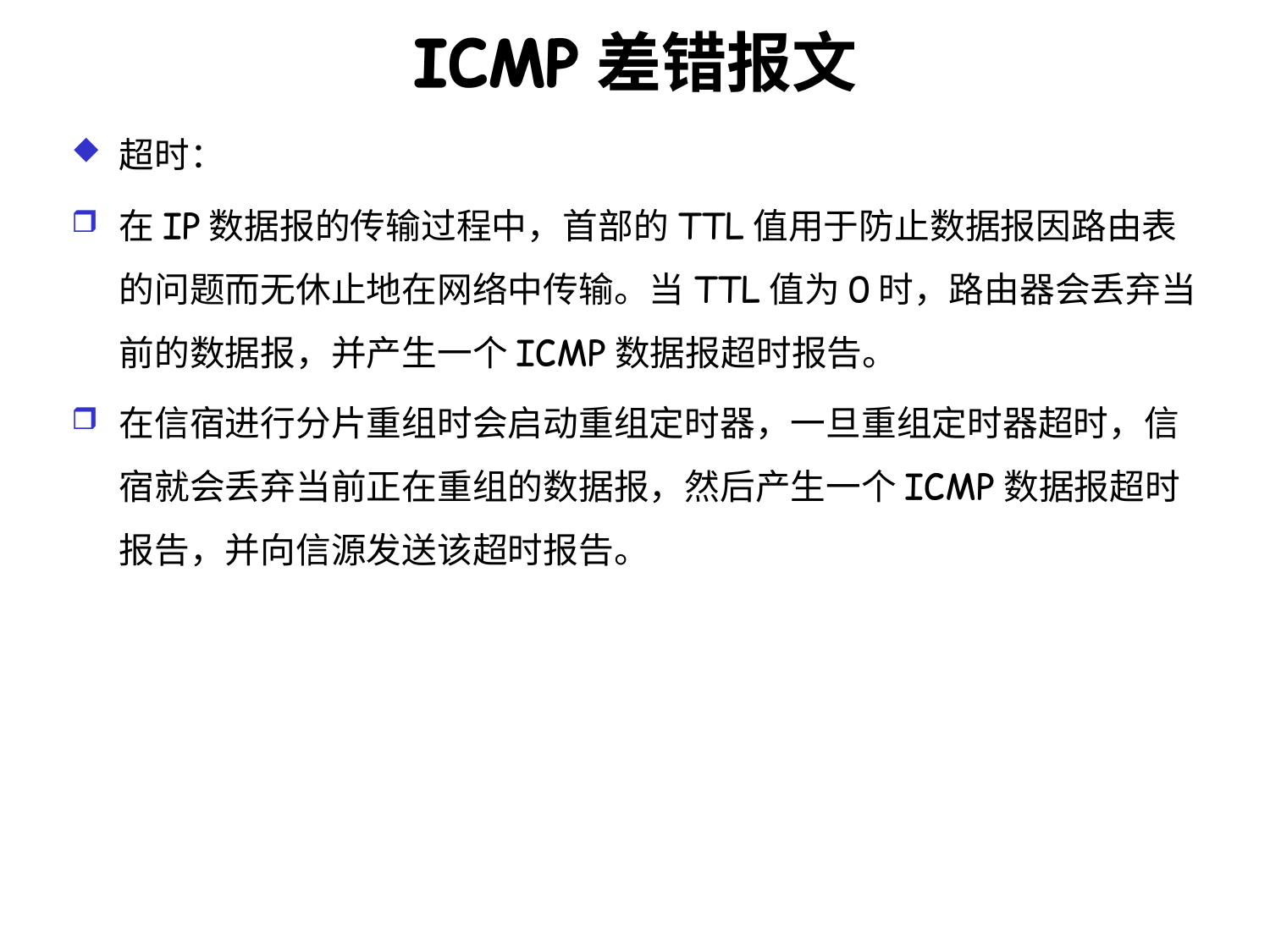

# ICMP差错报文
超时：
在IP数据报的传输过程中，首部的TTL值用于防止数据报因路由表的问题而无休止地在网络中传输。当TTL值为0时，路由器会丢弃当前的数据报，并产生一个ICMP数据报超时报告。
在信宿进行分片重组时会启动重组定时器，一旦重组定时器超时，信宿就会丢弃当前正在重组的数据报，然后产生一个ICMP数据报超时报告，并向信源发送该超时报告。